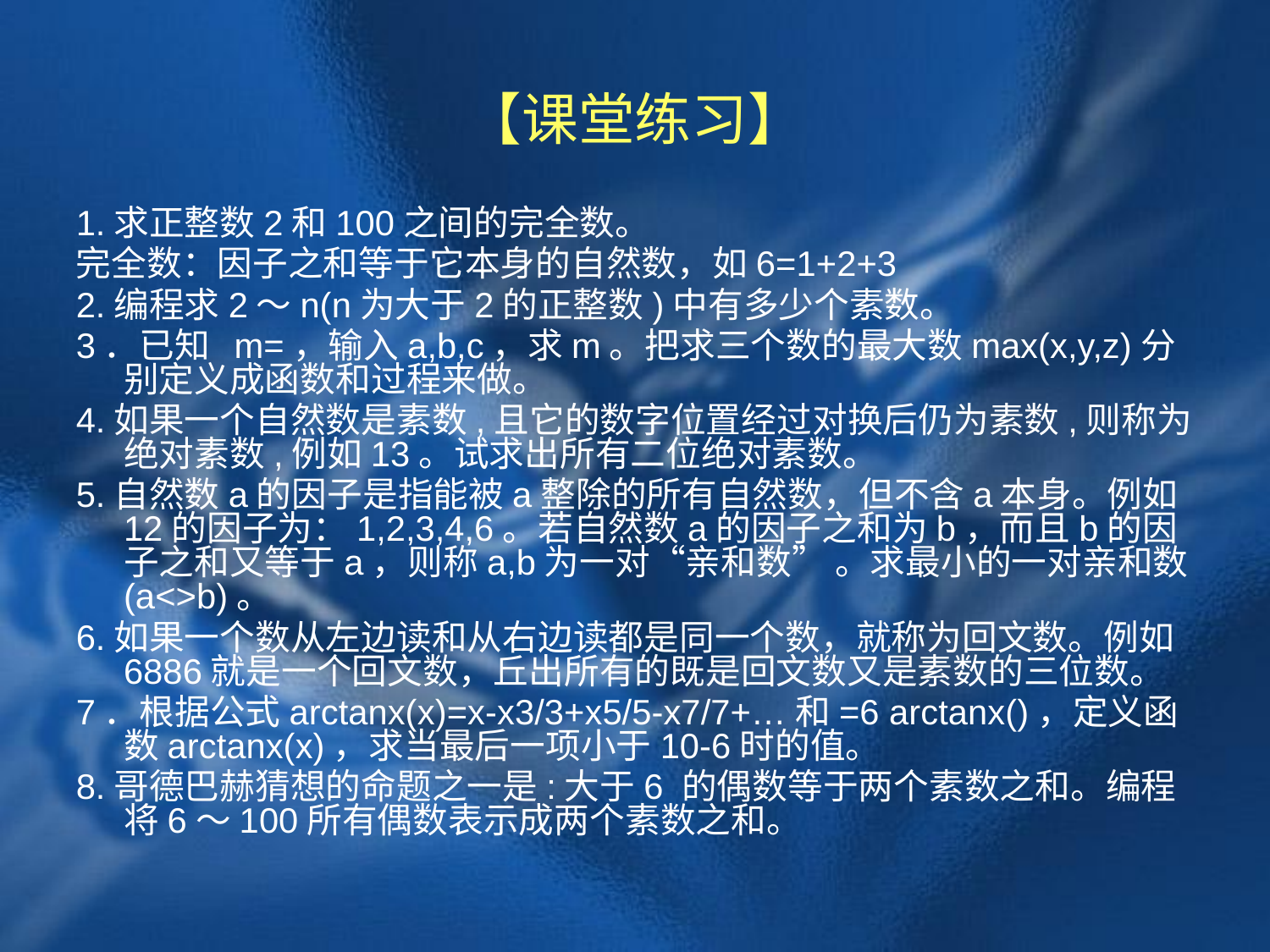

# 【课堂练习】
1.求正整数2和100之间的完全数。
完全数：因子之和等于它本身的自然数，如6=1+2+3
2.编程求2～n(n为大于2的正整数)中有多少个素数。
3．已知  m=，输入a,b,c，求m。把求三个数的最大数max(x,y,z)分别定义成函数和过程来做。
4.如果一个自然数是素数,且它的数字位置经过对换后仍为素数,则称为绝对素数,例如13。试求出所有二位绝对素数。
5.自然数a的因子是指能被a整除的所有自然数，但不含a本身。例如12的因子为：1,2,3,4,6。若自然数a的因子之和为b，而且b的因子之和又等于a，则称a,b为一对“亲和数” 。求最小的一对亲和数(a<>b)。
6.如果一个数从左边读和从右边读都是同一个数，就称为回文数。例如6886就是一个回文数，丘出所有的既是回文数又是素数的三位数。
7．根据公式arctanx(x)=x-x3/3+x5/5-x7/7+…和=6 arctanx()，定义函数arctanx(x)，求当最后一项小于10-6时的值。
8.哥德巴赫猜想的命题之一是:大于6 的偶数等于两个素数之和。编程将6～100所有偶数表示成两个素数之和。